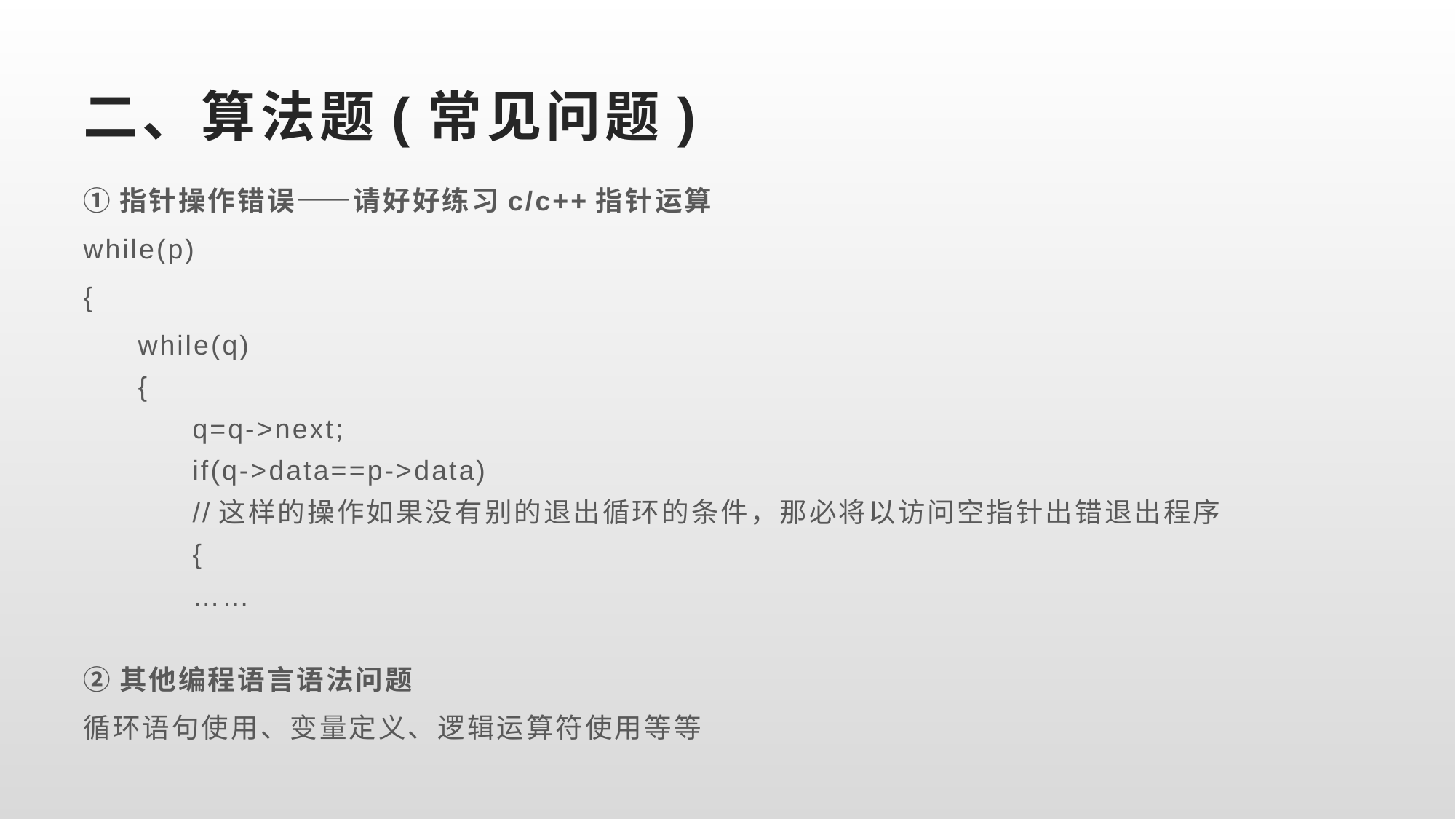

# 二、算法题(常见问题)
①指针操作错误——请好好练习c/c++指针运算
while(p)
{
while(q)
{
q=q->next;
if(q->data==p->data)
//这样的操作如果没有别的退出循环的条件，那必将以访问空指针出错退出程序
{
……

②其他编程语言语法问题
循环语句使用、变量定义、逻辑运算符使用等等